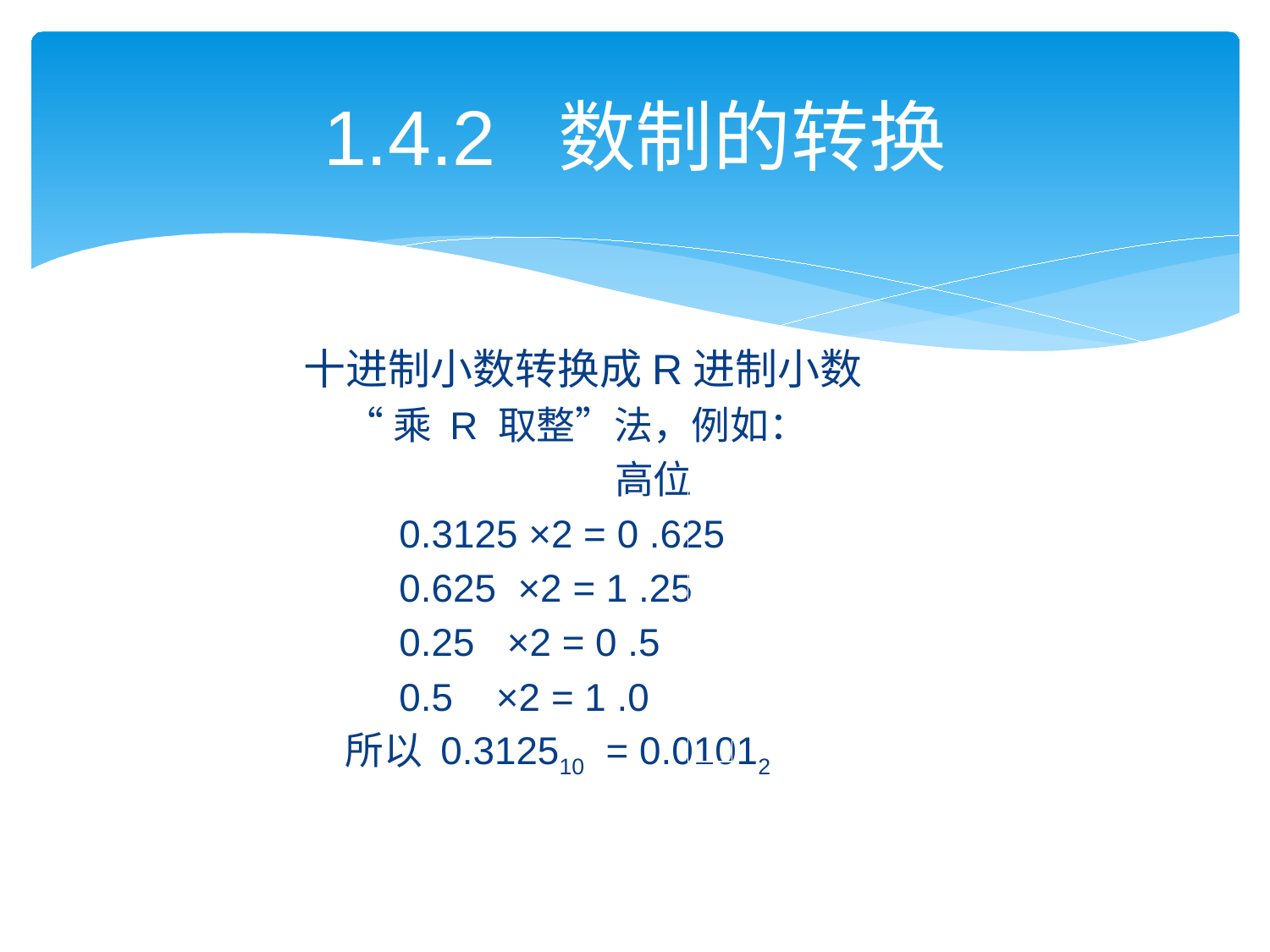

# 1.4.2  数制的转换
十进制小数转换成R进制小数
“乘 R 取整”法，例如：
                              高位
     0.3125 ×2 = 0 .625
     0.625  ×2 = 1 .25
     0.25   ×2 = 0 .5
     0.5    ×2 = 1 .0
所以 0.312510  = 0.01012

20